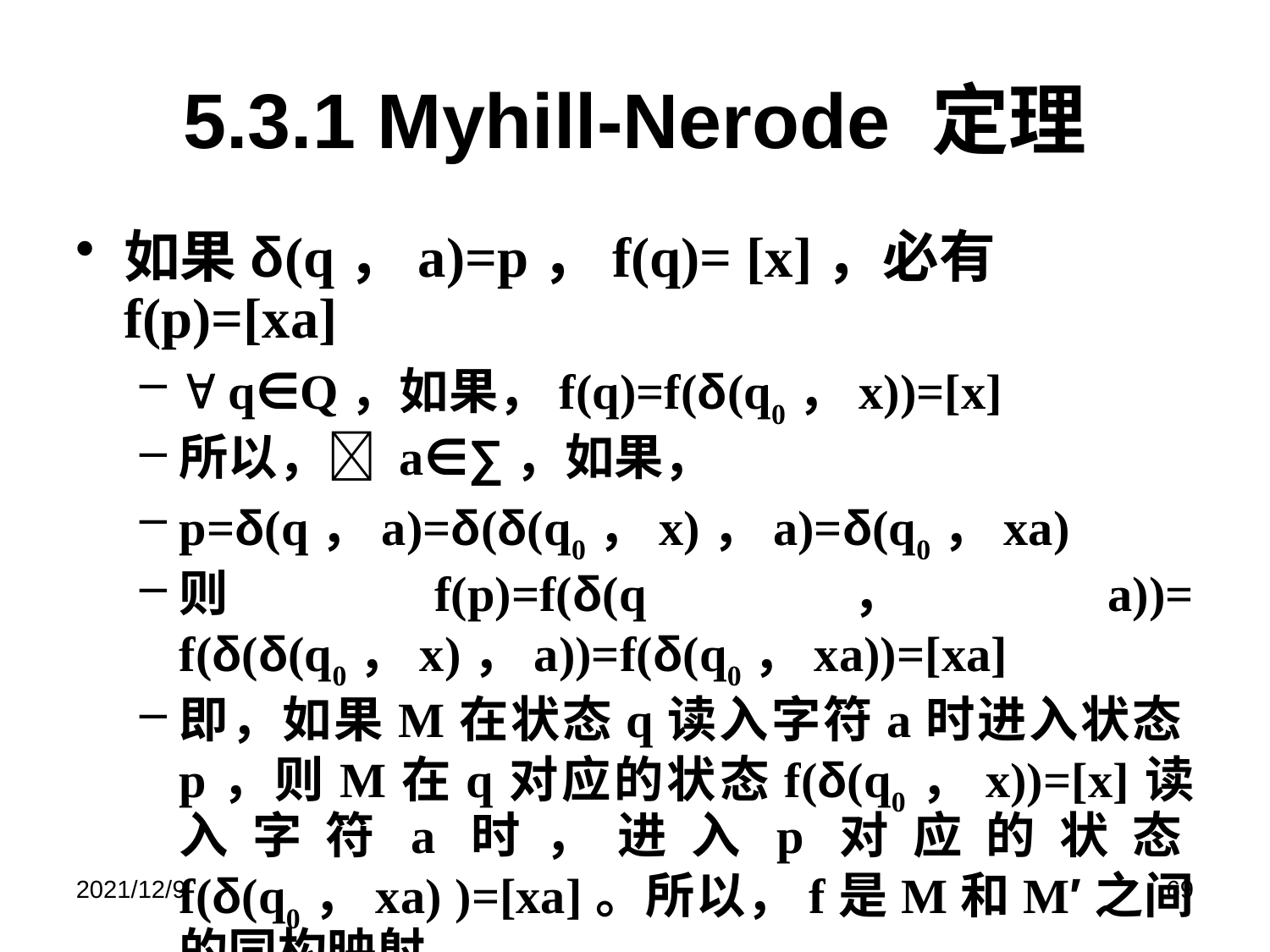

# 5.3.1 Myhill-Nerode 定理
如果δ(q，a)=p，f(q)= [x]，必有f(p)=[xa]
∀ q∈Q，如果，f(q)=f(δ(q0，x))=[x]
所以，∀ a∈∑，如果，
p=δ(q，a)=δ(δ(q0，x)，a)=δ(q0，xa)
则f(p)=f(δ(q，a))= f(δ(δ(q0，x)，a))=f(δ(q0，xa))=[xa]
即，如果M在状态q读入字符a时进入状态p，则M在q对应的状态f(δ(q0，x))=[x]读入字符a时，进入p对应的状态f(δ(q0，xa) )=[xa]。所以，f是M和M′之间的同构映射。
2021/12/9
69